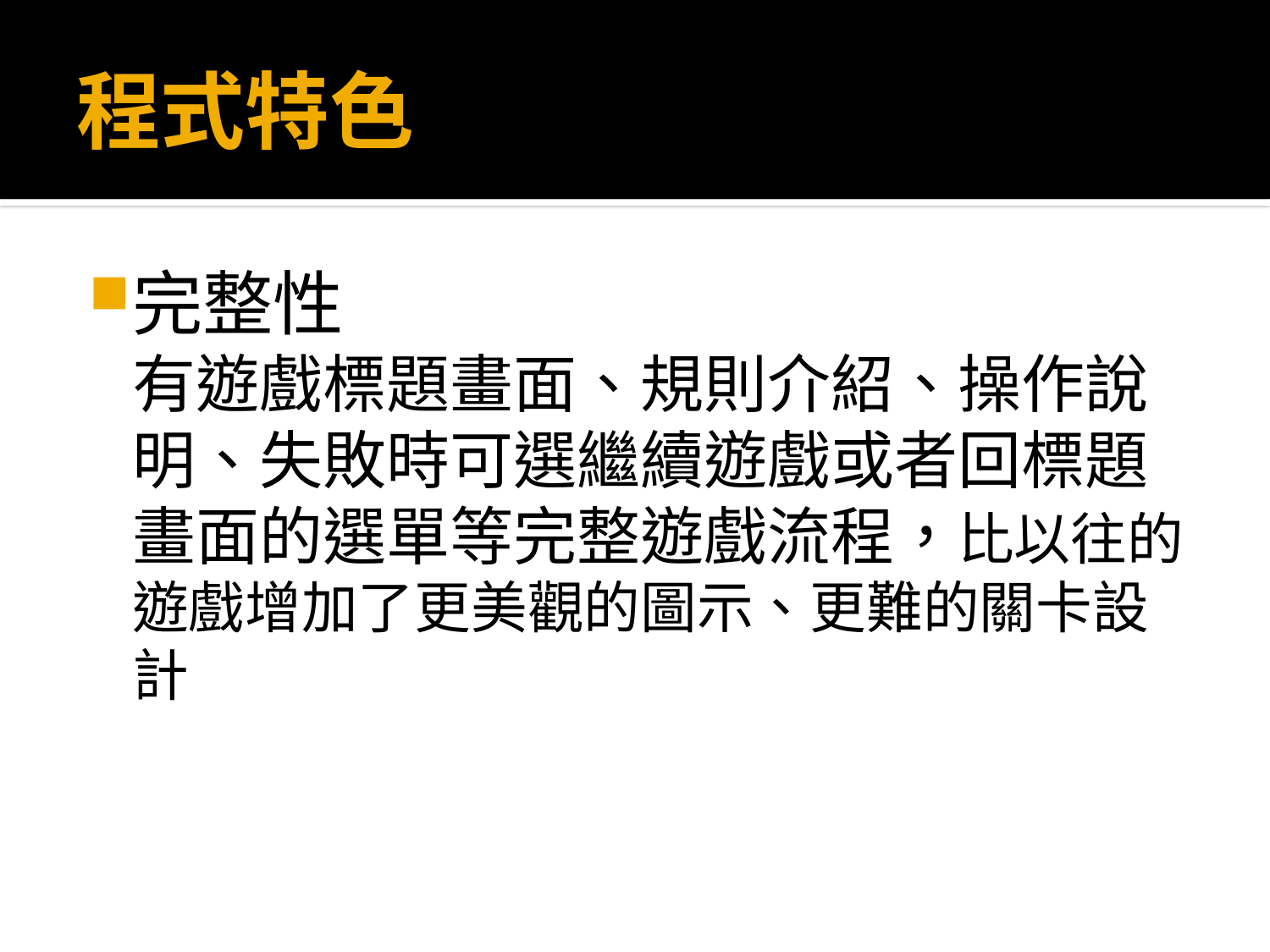

# 程式特色
完整性
有遊戲標題畫面、規則介紹、操作說明、失敗時可選繼續遊戲或者回標題畫面的選單等完整遊戲流程，比以往的遊戲增加了更美觀的圖示、更難的關卡設計